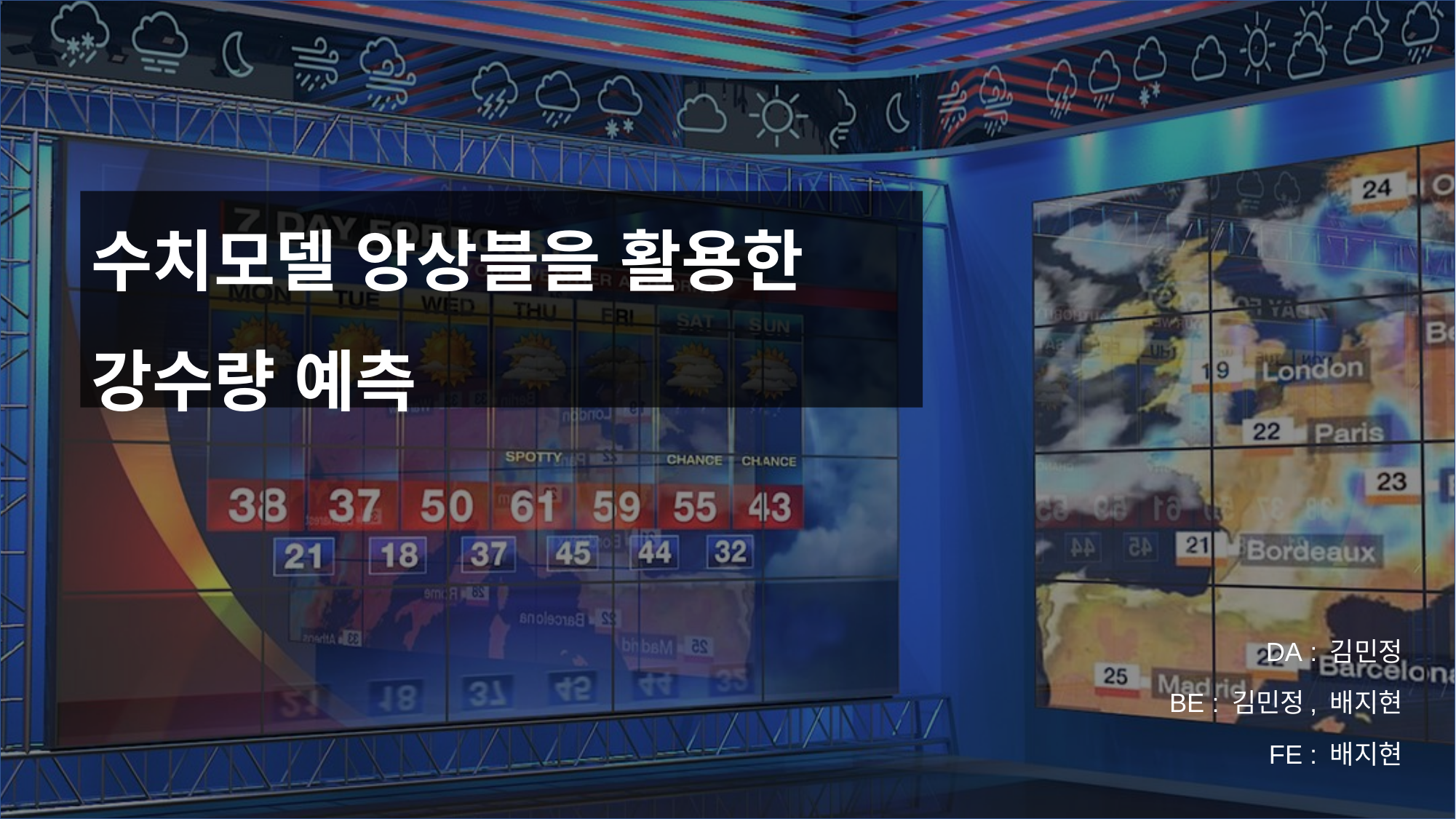

# 수치모델 앙상블을 활용한 강수량 예측
DA : 김민정
BE : 김민정, 배지현
FE : 배지현